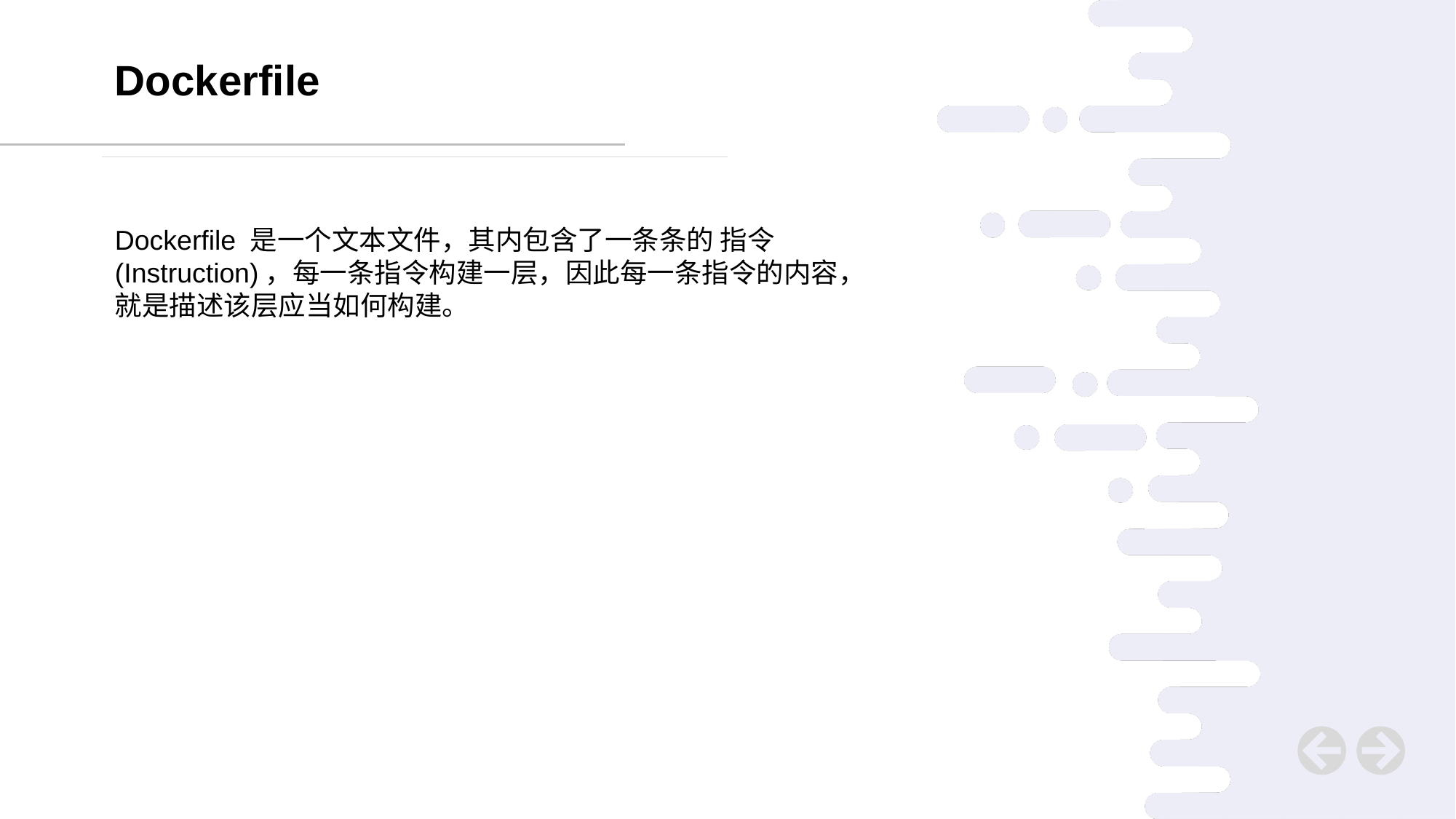

Dockerfile
Dockerfile 是一个文本文件，其内包含了一条条的 指令(Instruction)，每一条指令构建一层，因此每一条指令的内容，就是描述该层应当如何构建。